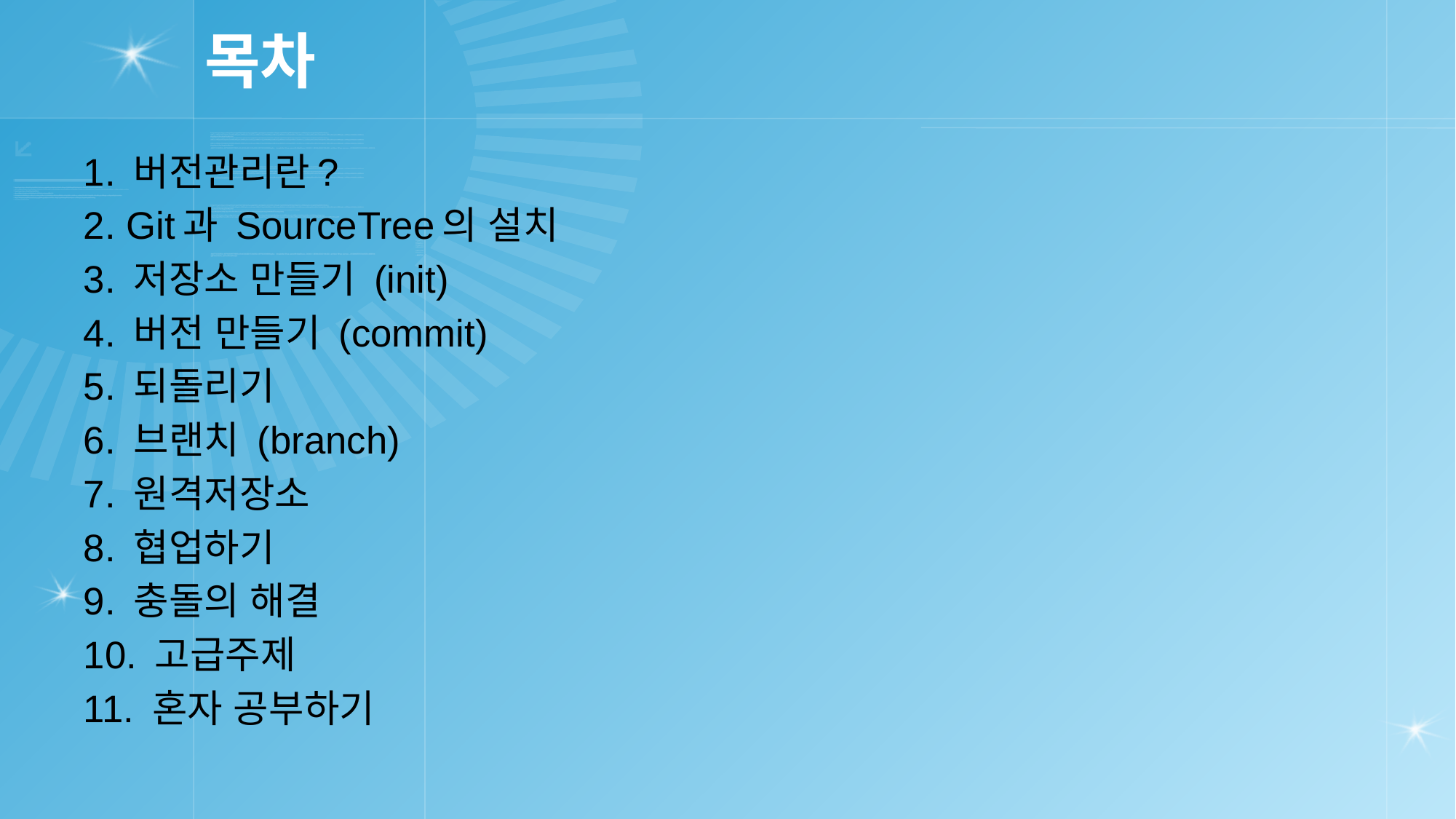

# 목차
1. 버전관리란?
2. Git과 SourceTree의 설치
3. 저장소 만들기 (init)
4. 버전 만들기 (commit)
5. 되돌리기
6. 브랜치 (branch)
7. 원격저장소
8. 협업하기
9. 충돌의 해결
10. 고급주제
11. 혼자 공부하기